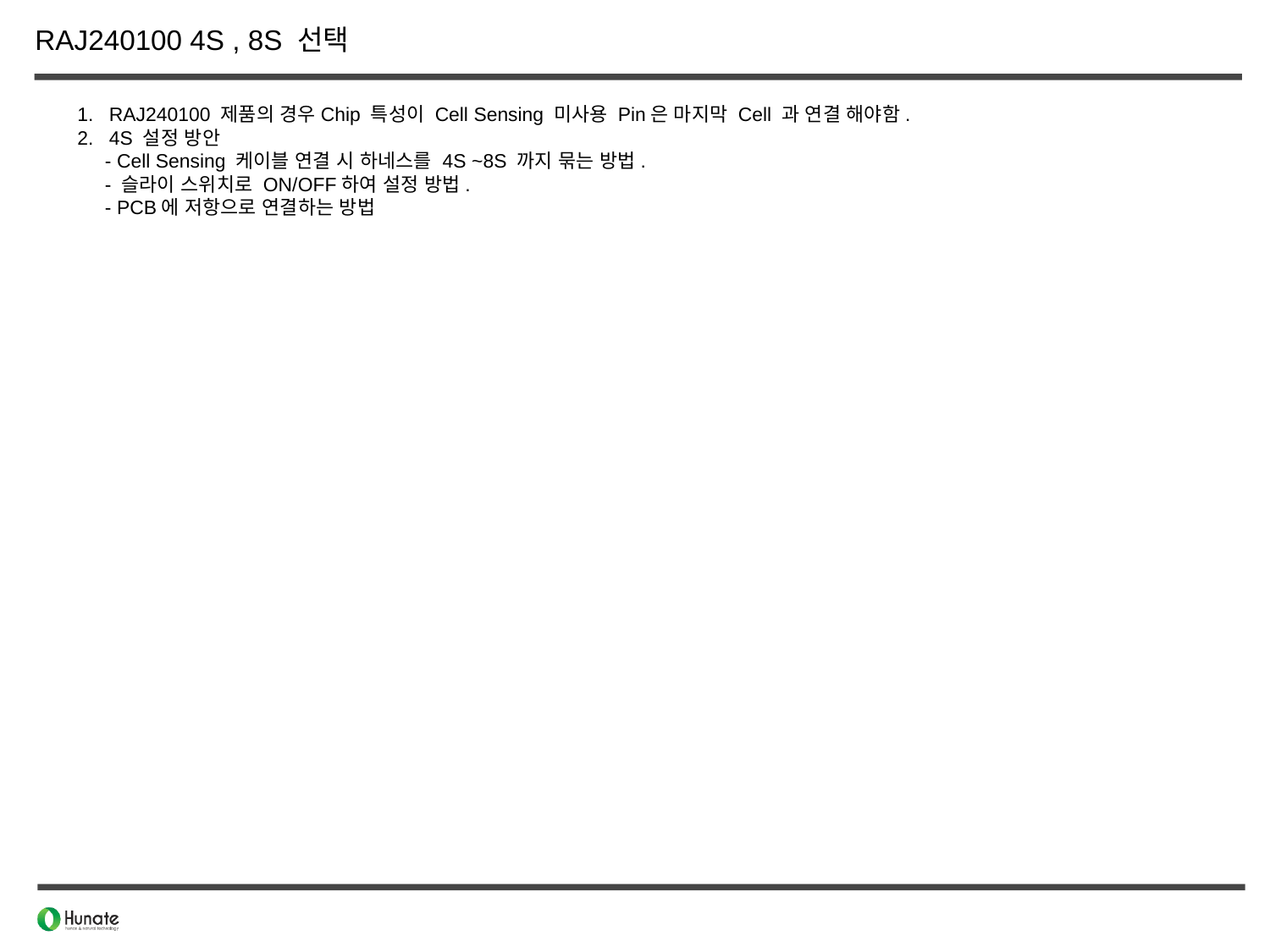

RAJ240100 4S , 8S 선택
RAJ240100 제품의 경우Chip 특성이 Cell Sensing 미사용 Pin은 마지막 Cell 과 연결 해야함.
4S 설정 방안
     - Cell Sensing 케이블 연결 시 하네스를 4S ~8S 까지 묶는 방법.
     - 슬라이 스위치로 ON/OFF하여 설정 방법.
     - PCB에 저항으로 연결하는 방법